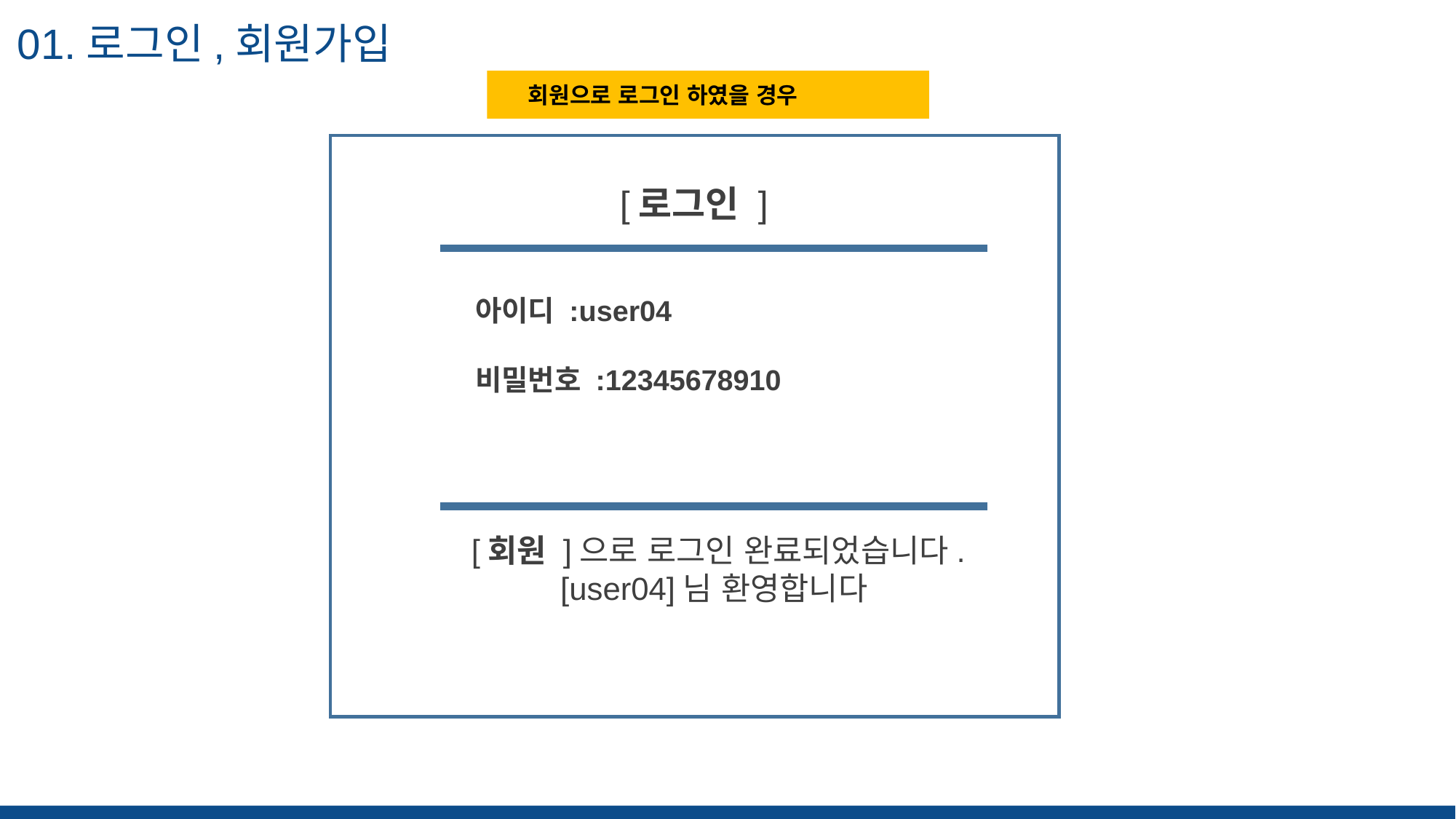

01.로그인,회원가입

 회원으로 로그인 하였을 경우
“ 해당 슬라이드의 핵심 을 적어주세요 ”

 [로그인 ]
아이디 :user04

비밀번호 :12345678910

 [회원 ]으로 로그인 완료되었습니다.
[user04]님 환영합니다